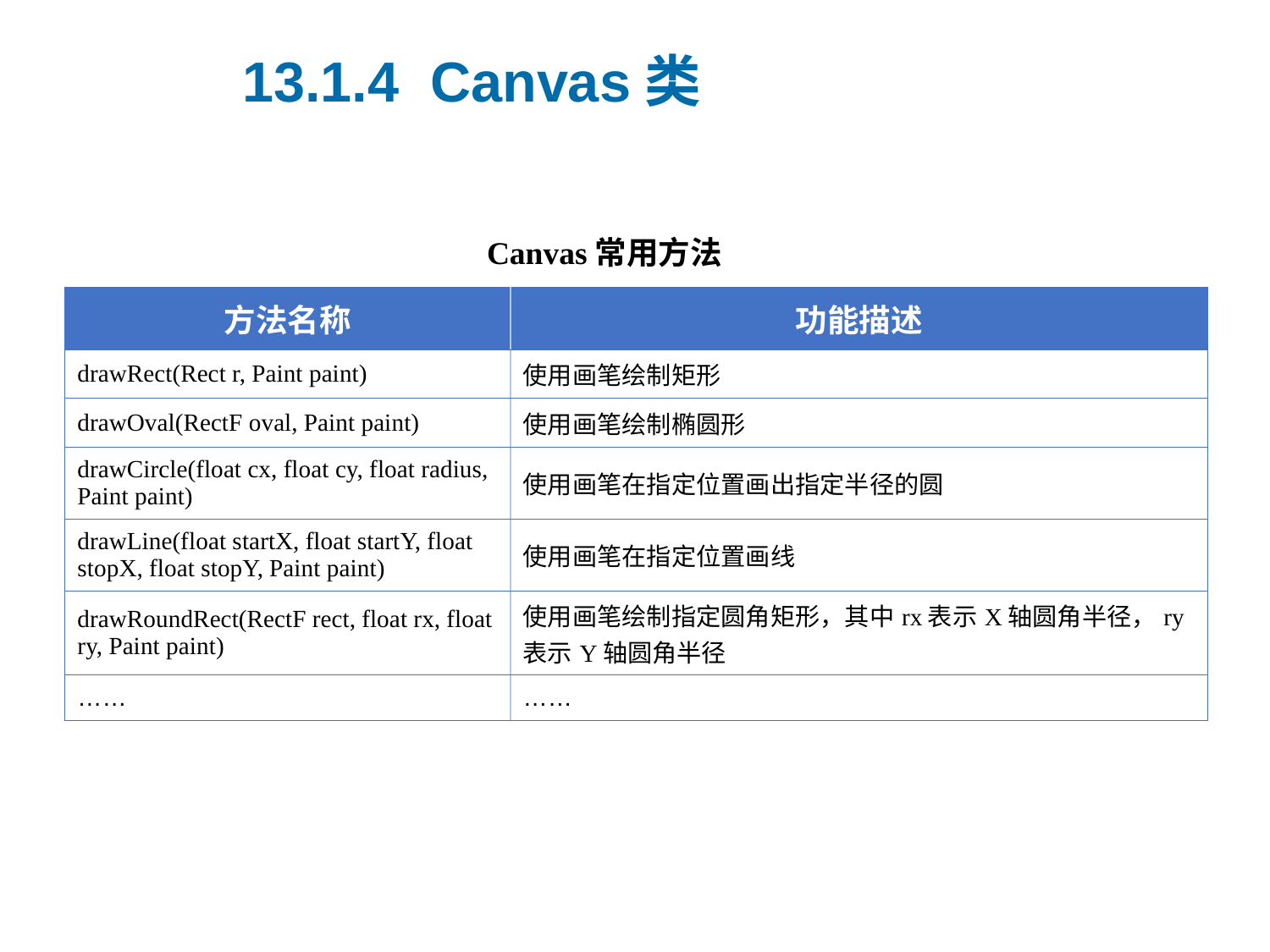

13.1.4  Canvas类

Canvas常用方法
| 方法名称 | 功能描述 |
| --- | --- |
| drawRect(Rect r, Paint paint) | 使用画笔绘制矩形 |
| drawOval(RectF oval, Paint paint) | 使用画笔绘制椭圆形 |
| drawCircle(float cx, float cy, float radius, Paint paint) | 使用画笔在指定位置画出指定半径的圆 |
| drawLine(float startX, float startY, float stopX, float stopY, Paint paint) | 使用画笔在指定位置画线 |
| drawRoundRect(RectF rect, float rx, float ry, Paint paint) | 使用画笔绘制指定圆角矩形，其中rx表示X轴圆角半径，ry表示Y轴圆角半径 |
| …… | …… |